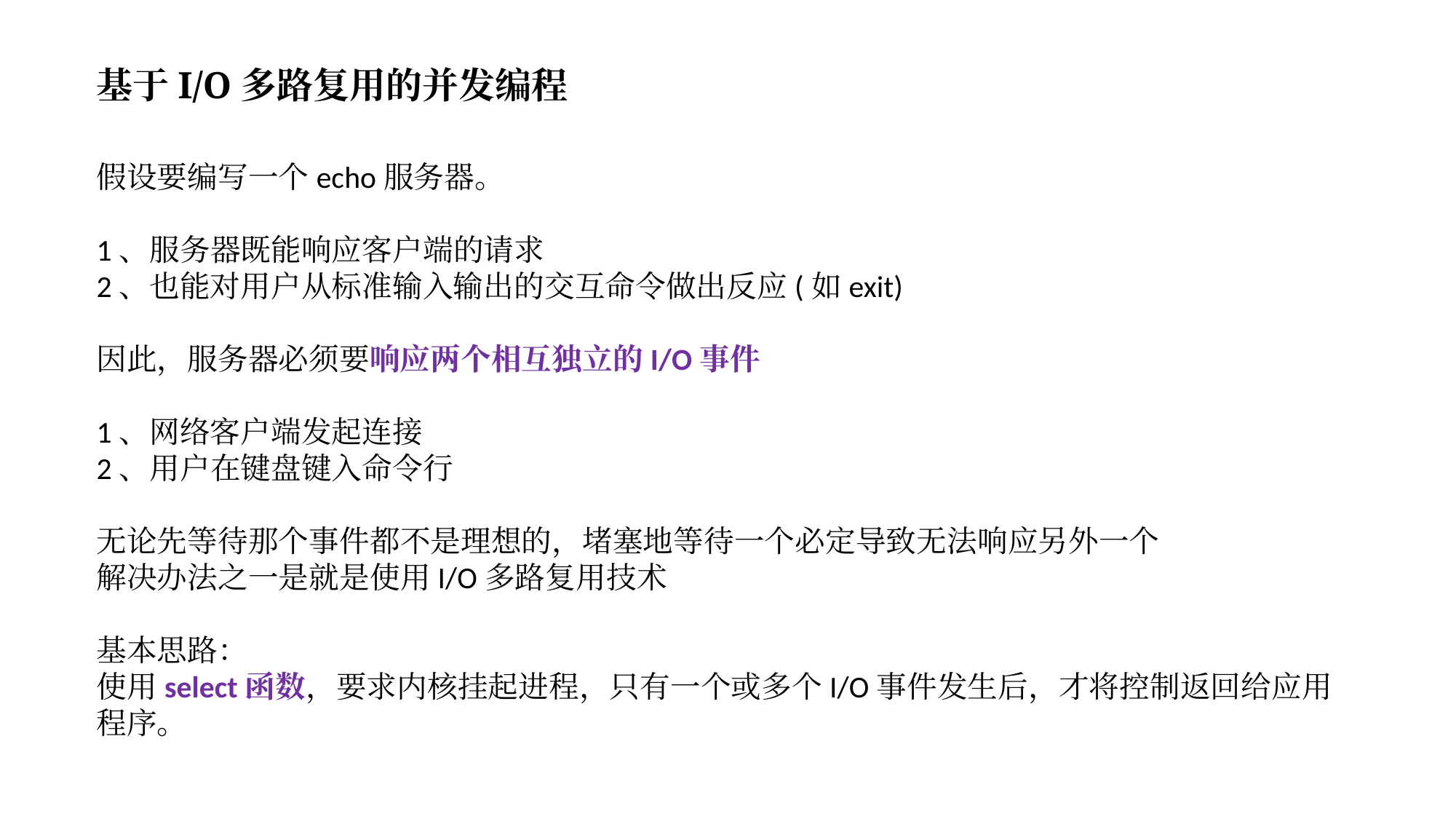

基于I/O多路复用的并发编程
假设要编写一个echo服务器。

1、服务器既能响应客户端的请求
2、也能对用户从标准输入输出的交互命令做出反应(如exit)

因此，服务器必须要响应两个相互独立的I/O事件

1、网络客户端发起连接
2、用户在键盘键入命令行

无论先等待那个事件都不是理想的，堵塞地等待一个必定导致无法响应另外一个
解决办法之一是就是使用I/O多路复用技术

基本思路：
使用select函数，要求内核挂起进程，只有一个或多个I/O事件发生后，才将控制返回给应用程序。